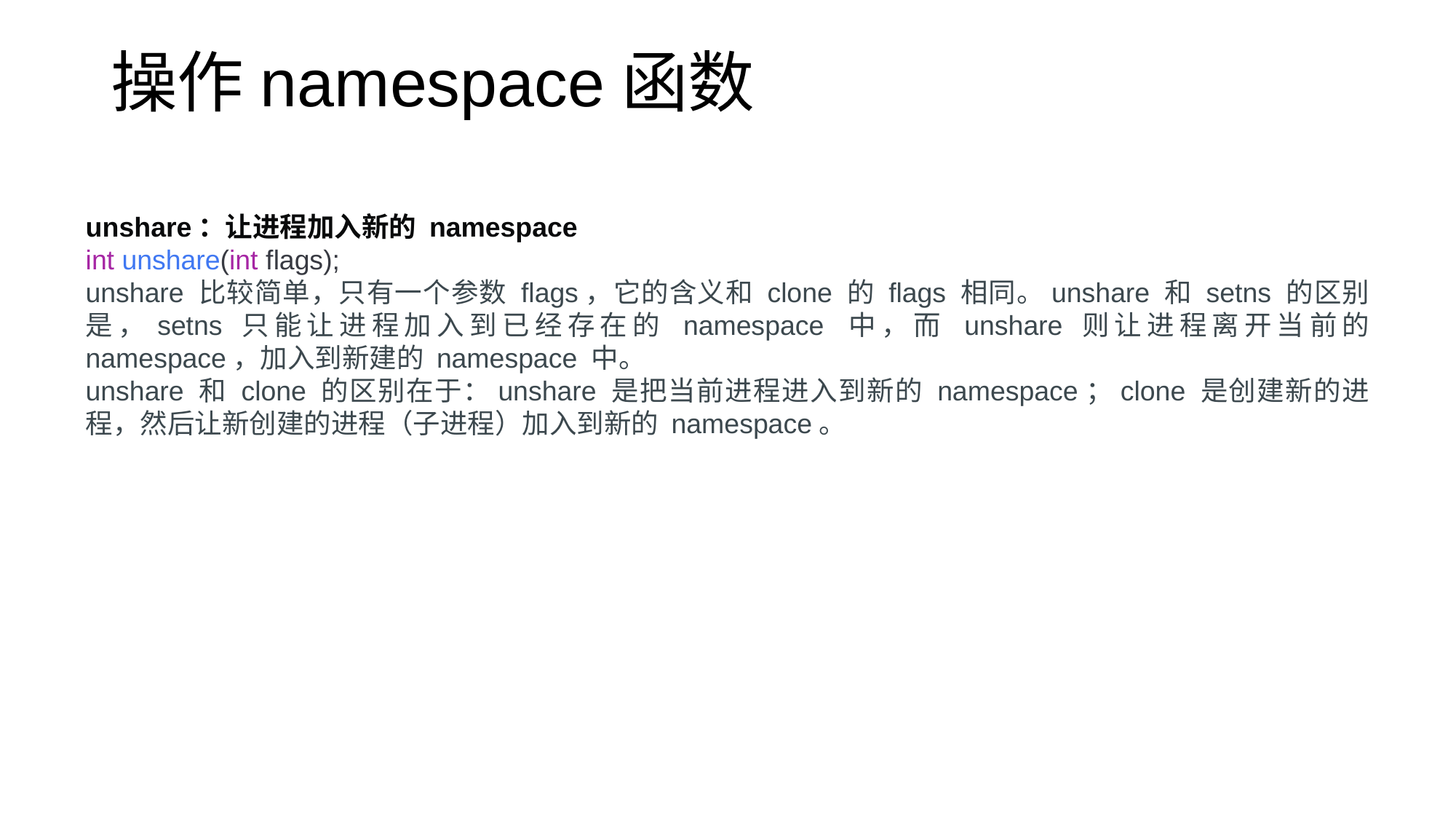

操作namespace函数
unshare：让进程加入新的 namespace
int unshare(int flags);
unshare 比较简单，只有一个参数 flags，它的含义和 clone 的 flags 相同。unshare 和 setns 的区别是，setns 只能让进程加入到已经存在的 namespace 中，而 unshare 则让进程离开当前的 namespace，加入到新建的 namespace 中。
unshare 和 clone 的区别在于：unshare 是把当前进程进入到新的 namespace；clone 是创建新的进程，然后让新创建的进程（子进程）加入到新的 namespace。